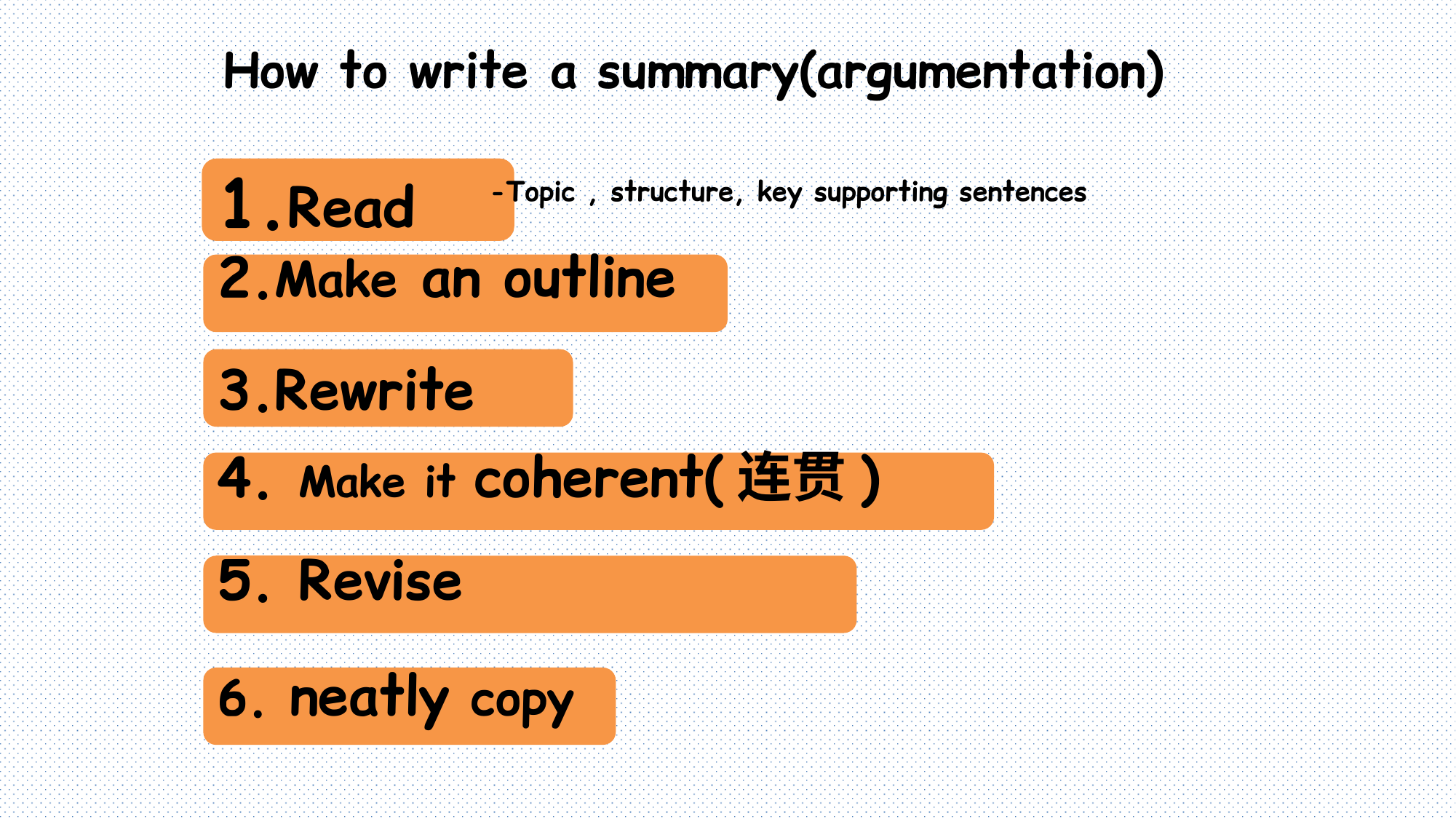

# How to write a summary(argumentation)
1.Read
-Topic , structure, key supporting sentences

2.Make an outline

3.Rewrite

4. Make it coherent(连贯)

5. Revise

6. neatly copy